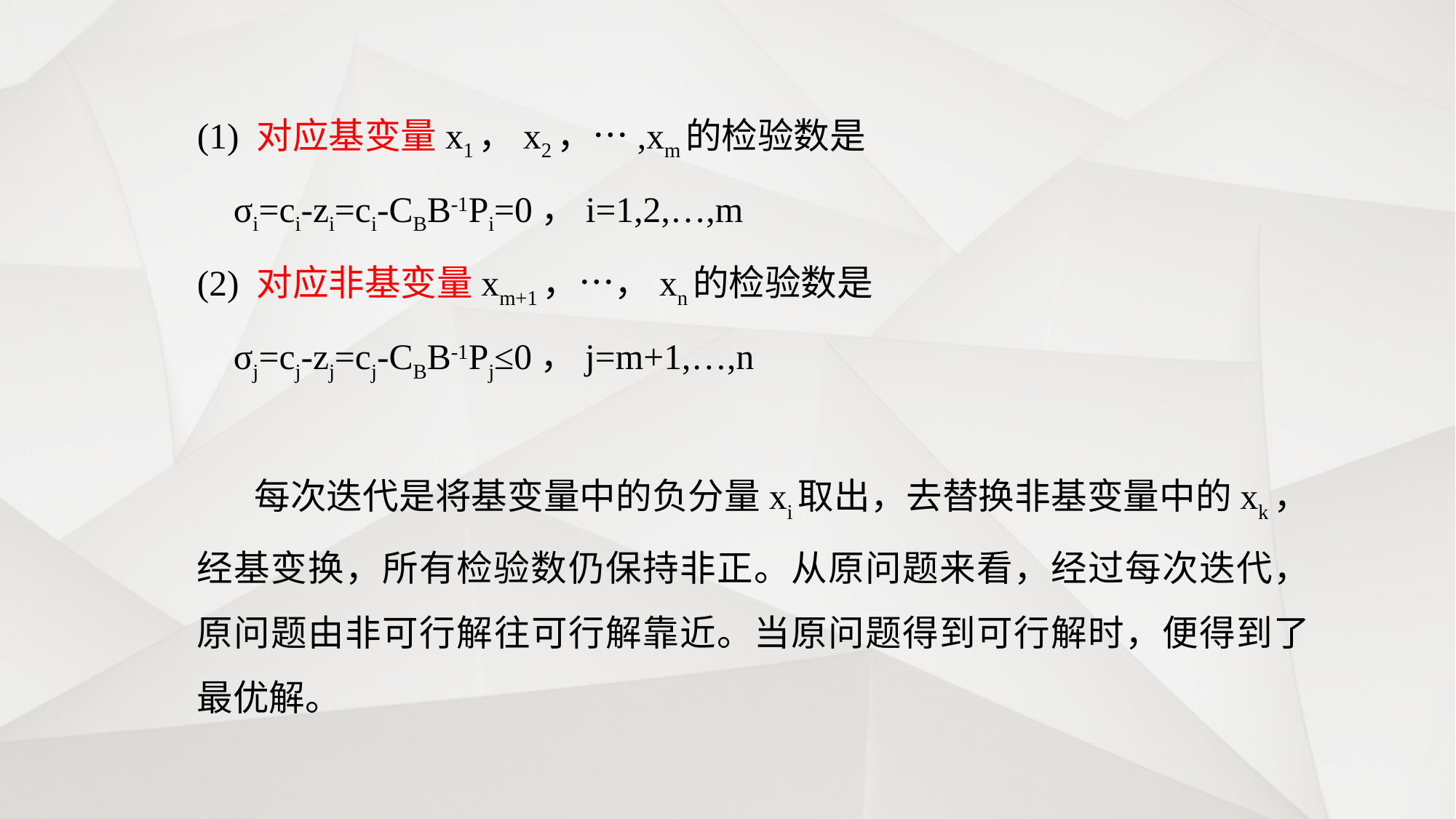

(1) 对应基变量x1，x2，…,xm的检验数是
    σi=ci-zi=ci-CBB-1Pi=0，i=1,2,…,m
(2) 对应非基变量xm+1，…，xn的检验数是
    σj=cj-zj=cj-CBB-1Pj≤0，j=m+1,…,n

      每次迭代是将基变量中的负分量xi取出，去替换非基变量中的xk，经基变换，所有检验数仍保持非正。从原问题来看，经过每次迭代，原问题由非可行解往可行解靠近。当原问题得到可行解时，便得到了最优解。